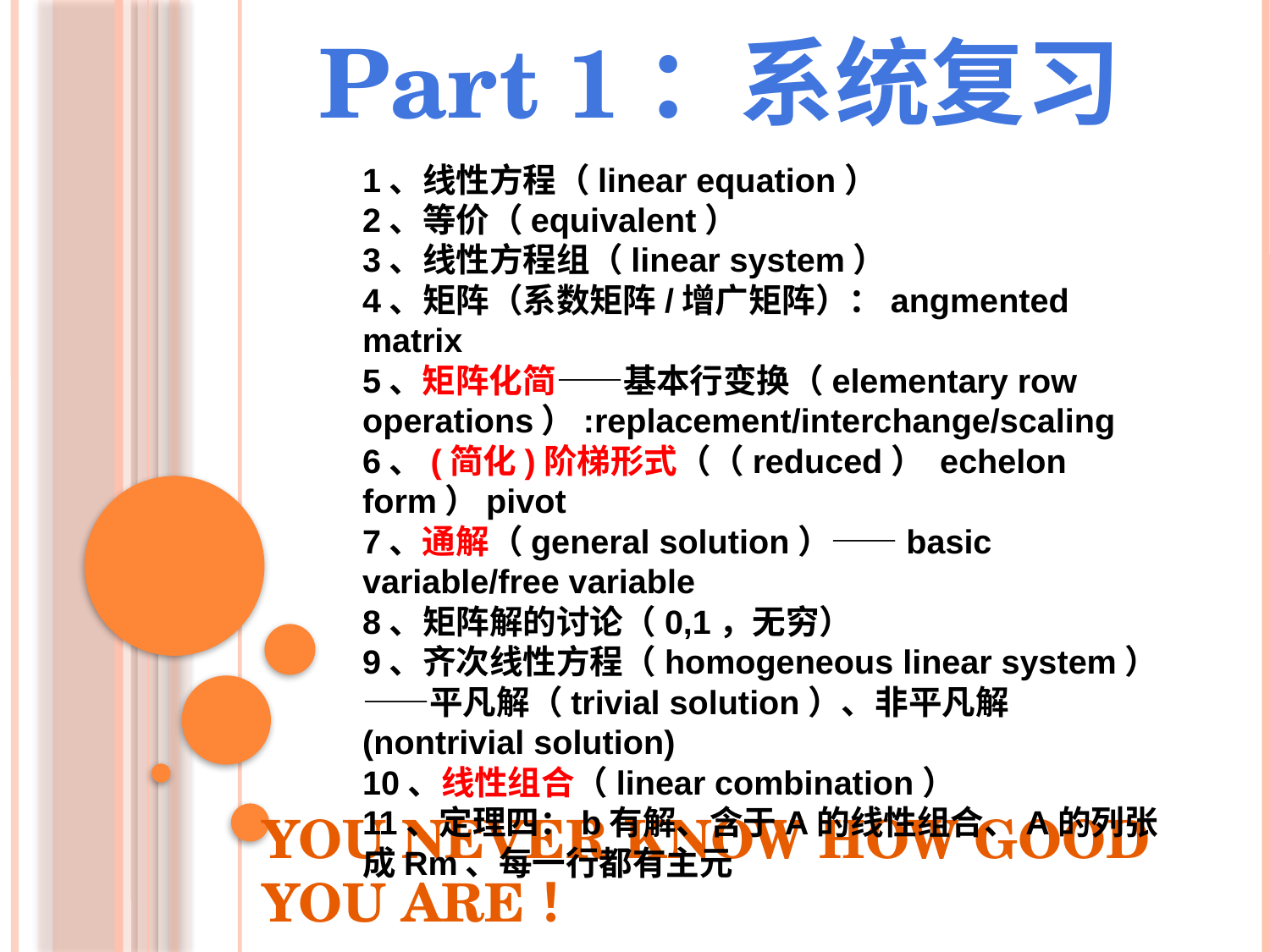

Part 1：系统复习
1、线性方程（linear equation）
2、等价（equivalent）
3、线性方程组（linear system）
4、矩阵（系数矩阵/增广矩阵）：angmented matrix
5、矩阵化简——基本行变换（elementary row operations）:replacement/interchange/scaling
6、(简化)阶梯形式（（reduced） echelon form）pivot
7、通解（general solution）——basic variable/free variable
8、矩阵解的讨论（0,1，无穷）
9、齐次线性方程（homogeneous linear system）——平凡解（trivial solution）、非平凡解(nontrivial solution)
10、线性组合（linear combination）
11、定理四：b有解、含于A的线性组合、A的列张成Rm、每一行都有主元

# You never know how good you are！